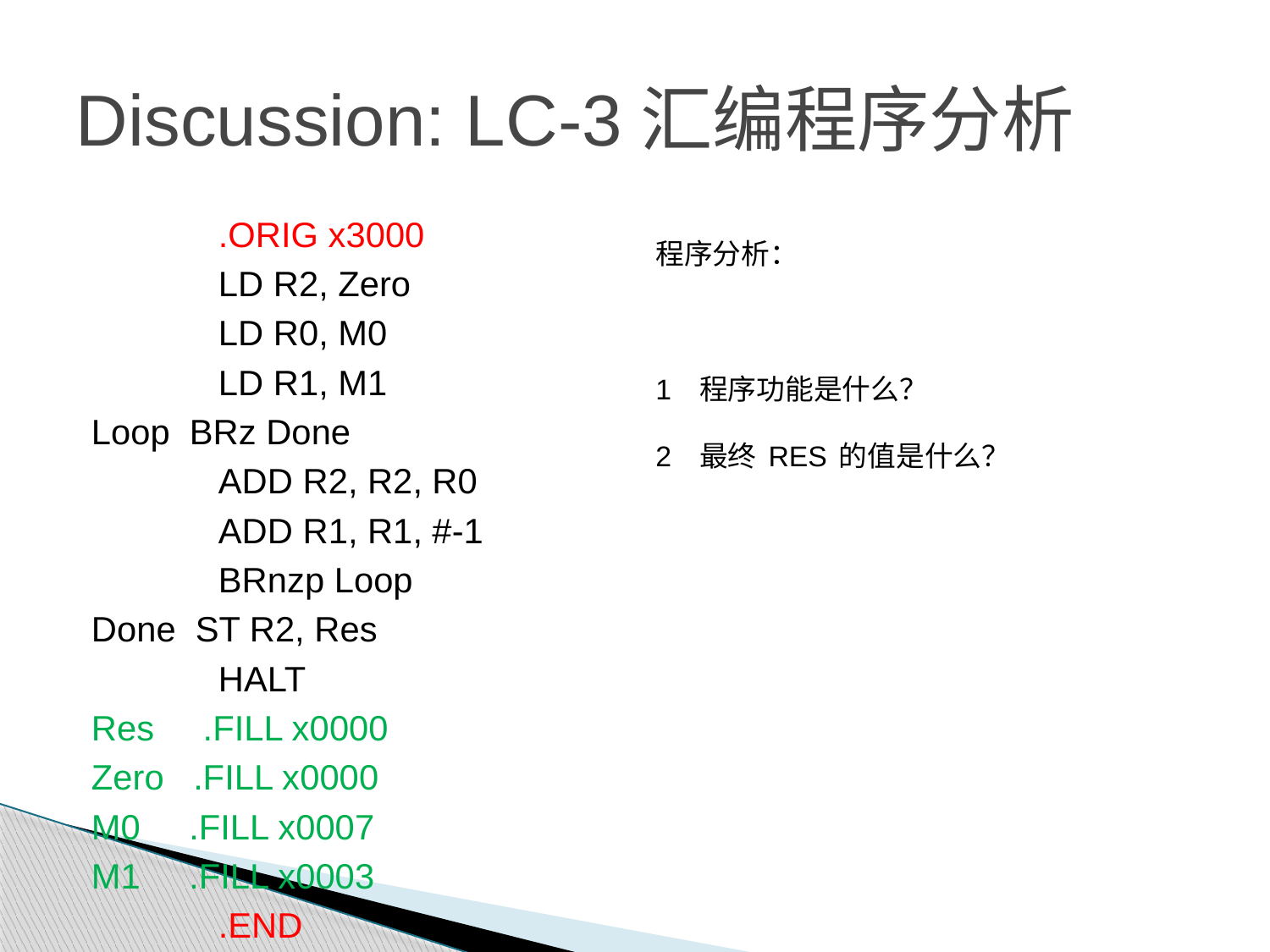

# Discussion: LC-3汇编程序分析
程序分析：

1  程序功能是什么？
2  最终RES的值是什么？
	.ORIG x3000
	LD R2, Zero
	LD R0, M0
	LD R1, M1
Loop  BRz Done
	ADD R2, R2, R0
	ADD R1, R1, #-1
	BRnzp Loop
Done  ST R2, Res
	HALT
Res     .FILL x0000
Zero   .FILL x0000
M0     .FILL x0007
M1     .FILL x0003
	.END